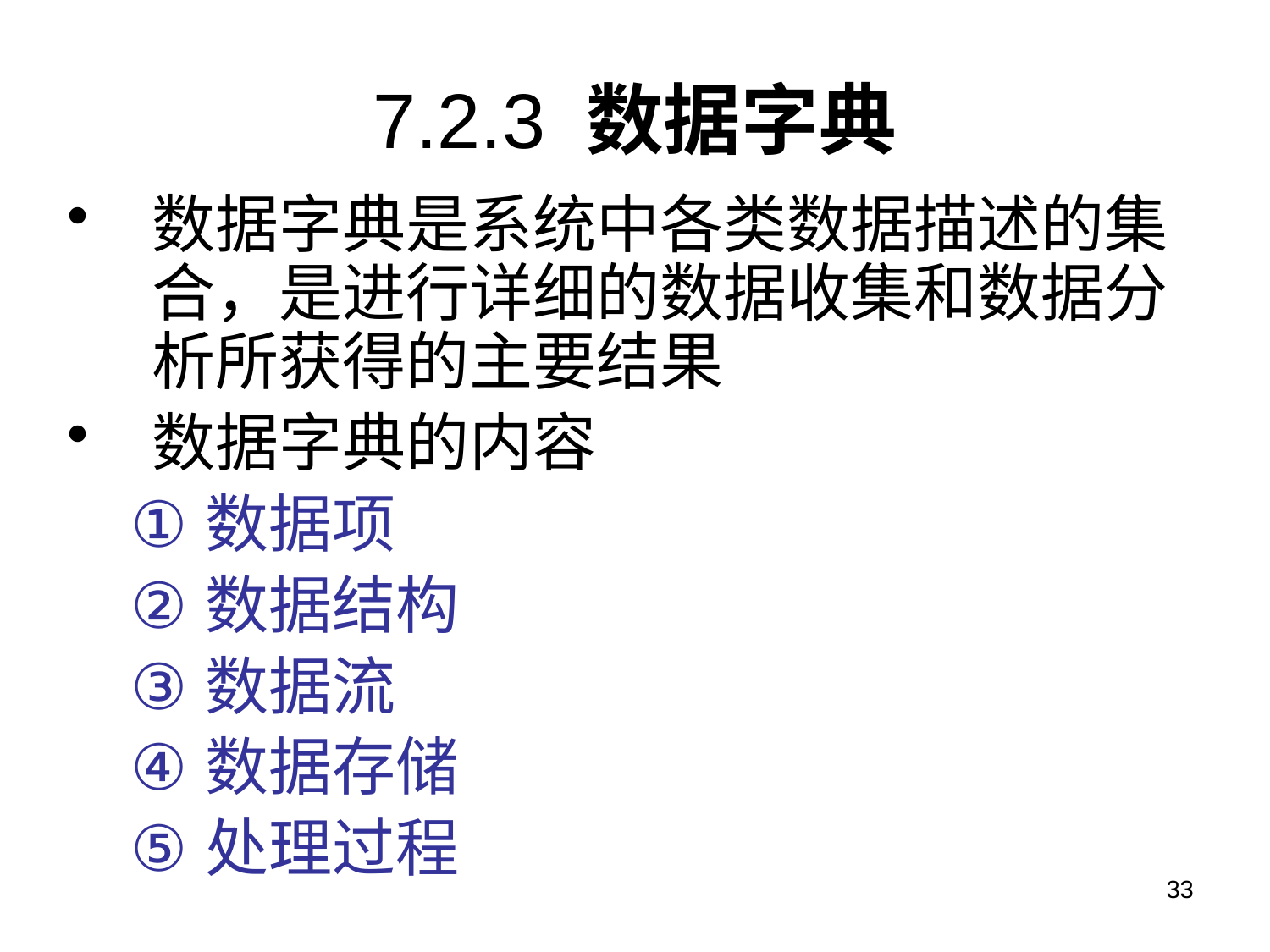

# 7.2.3 数据字典
数据字典是系统中各类数据描述的集合，是进行详细的数据收集和数据分析所获得的主要结果
数据字典的内容
数据项
数据结构
数据流
数据存储
处理过程
33